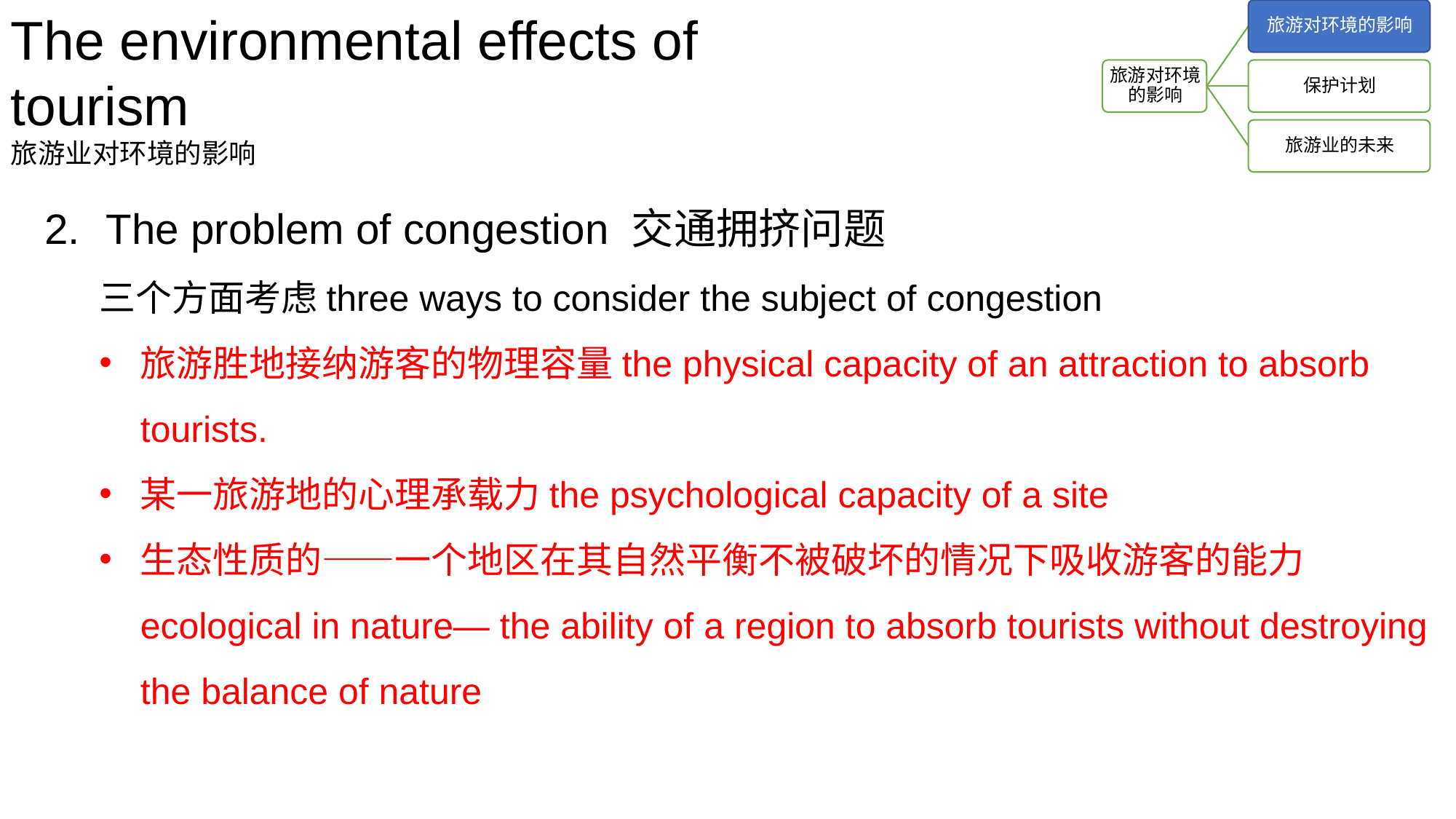

The environmental effects of tourism
旅游业对环境的影响
旅游对环境的影响

旅游对环境的影响

保护计划

旅游业的未来
The problem of congestion 交通拥挤问题
三个方面考虑three ways to consider the subject of congestion
旅游胜地接纳游客的物理容量the physical capacity of an attraction to absorb tourists.
某一旅游地的心理承载力the psychological capacity of a site
生态性质的——一个地区在其自然平衡不被破坏的情况下吸收游客的能力ecological in nature— the ability of a region to absorb tourists without destroying the balance of nature